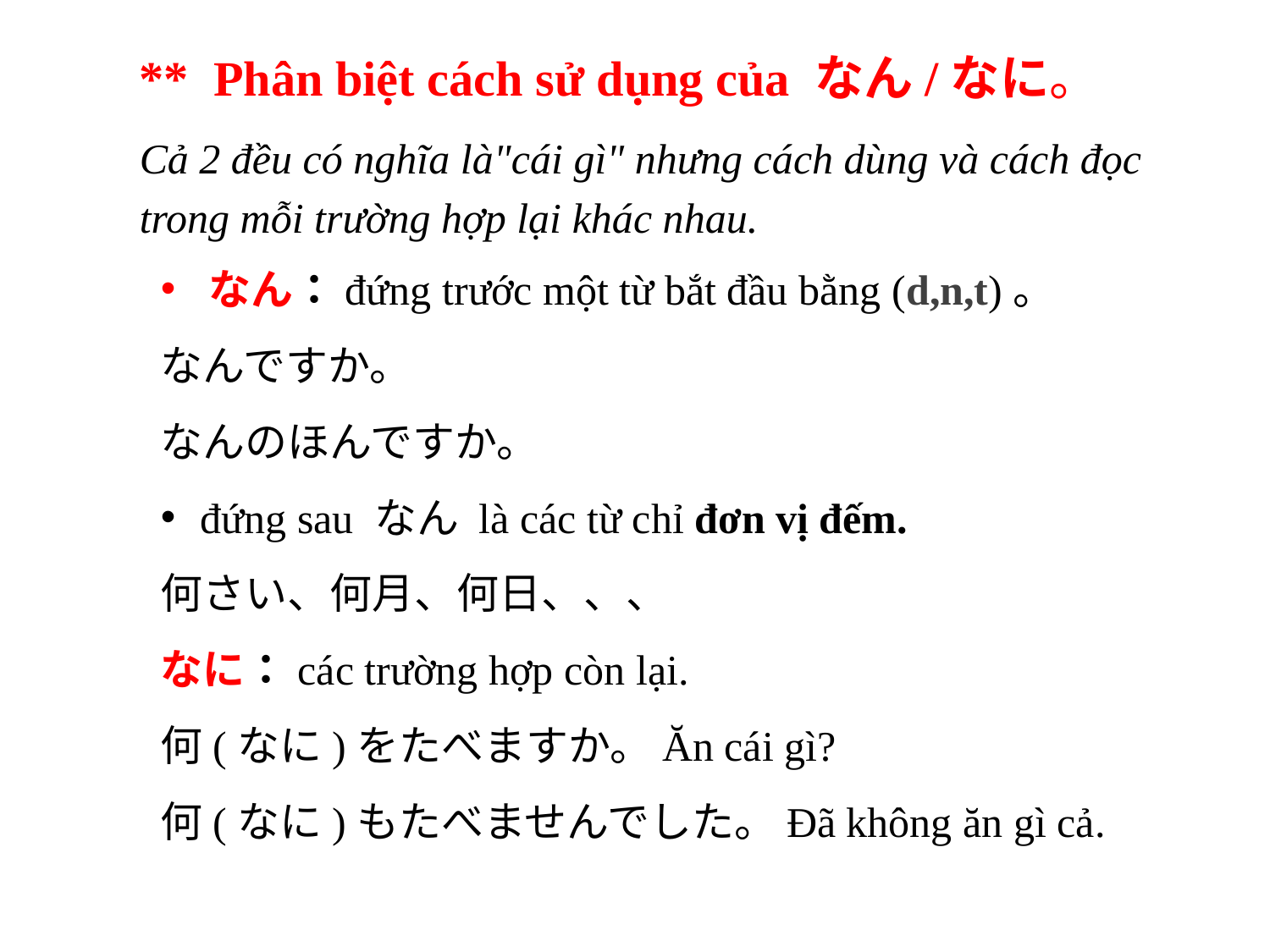

**  Phân biệt cách sử dụng của なん/なに。
Cả 2 đều có nghĩa là"cái gì" nhưng cách dùng và cách đọc trong mỗi trường hợp lại khác nhau.
なん：đứng trước một từ bắt đầu bằng (d,n,t)。
なんですか。
なんのほんですか。
đứng sau なん là các từ chỉ đơn vị đếm.
何さい、何月、何日、、、
なに：các trường hợp còn lại.
何(なに)をたべますか。Ăn cái gì?
何(なに)もたべませんでした。Đã không ăn gì cả.